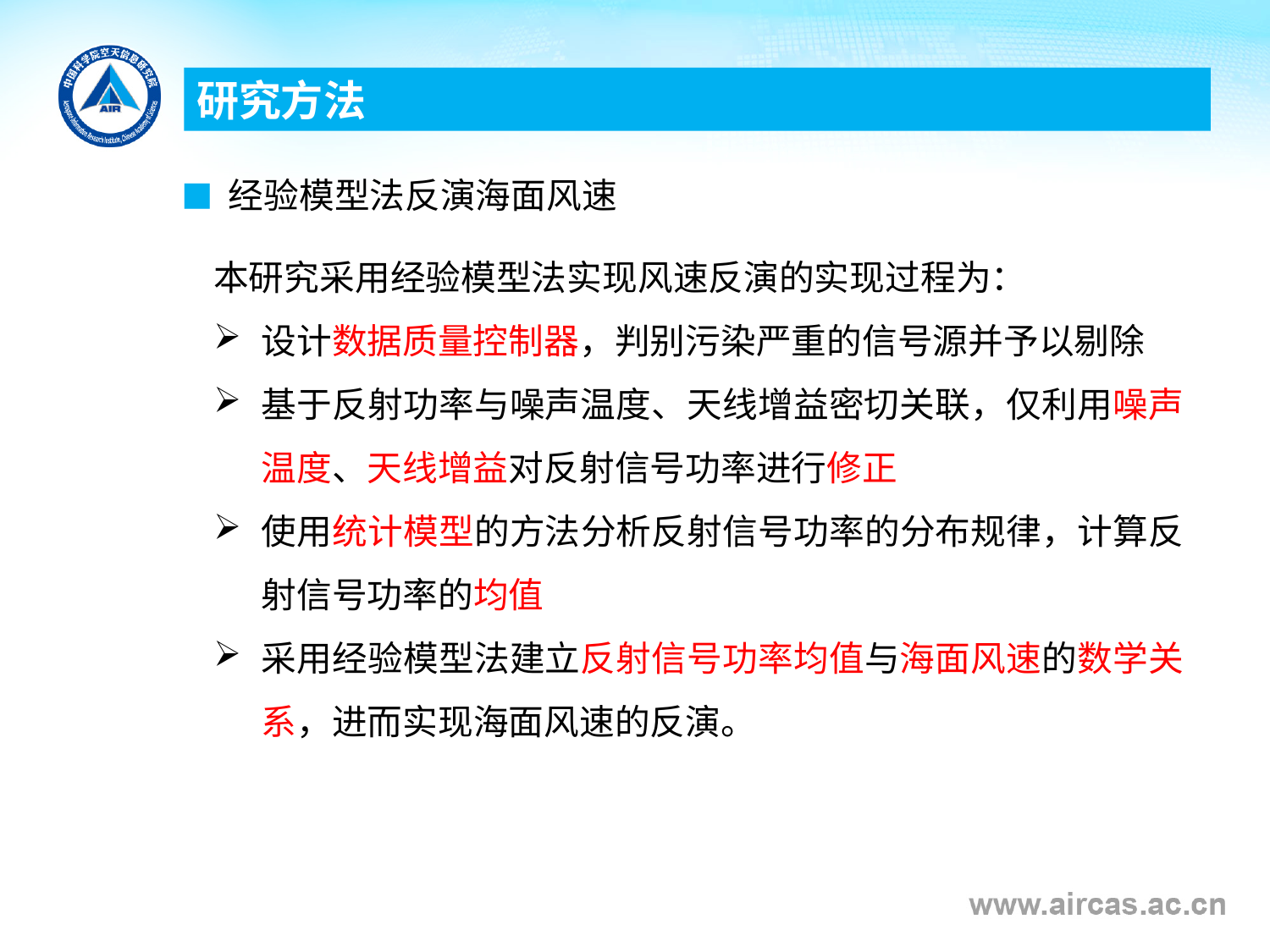

研究方法
■ 经验模型法反演海面风速
本研究采用经验模型法实现风速反演的实现过程为：
设计数据质量控制器，判别污染严重的信号源并予以剔除
基于反射功率与噪声温度、天线增益密切关联，仅利用噪声温度、天线增益对反射信号功率进行修正
使用统计模型的方法分析反射信号功率的分布规律，计算反射信号功率的均值
采用经验模型法建立反射信号功率均值与海面风速的数学关系，进而实现海面风速的反演。

19